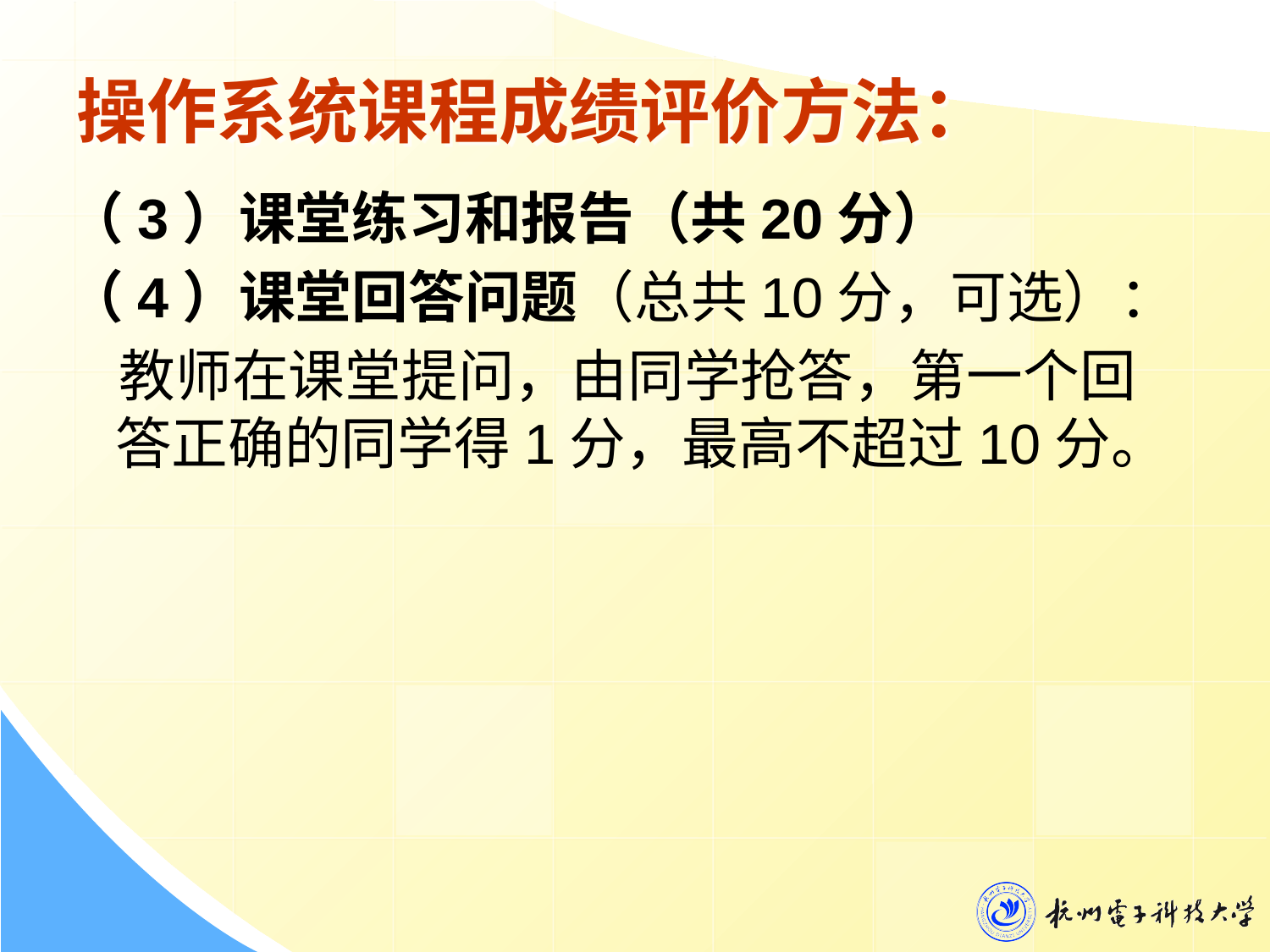

# 操作系统课程成绩评价方法：
（3）课堂练习和报告（共20分）
（4）课堂回答问题（总共10分，可选）：
   教师在课堂提问，由同学抢答，第一个回答正确的同学得1分，最高不超过10分。